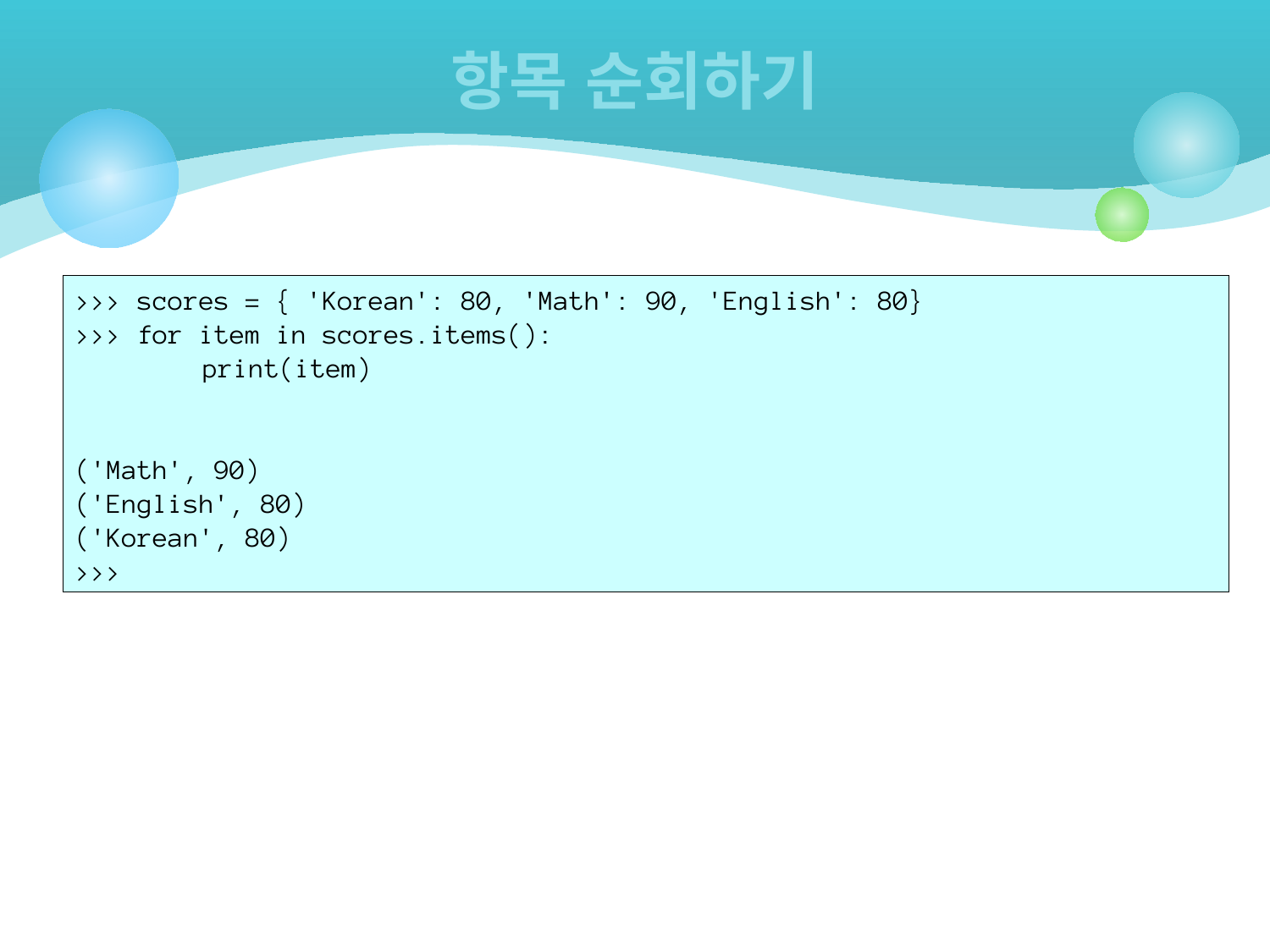

# 항목 순회하기
>>> scores = { 'Korean': 80, 'Math': 90, 'English': 80}
>>> for item in scores.items():
	print(item)

('Math', 90)
('English', 80)
('Korean', 80)
>>>